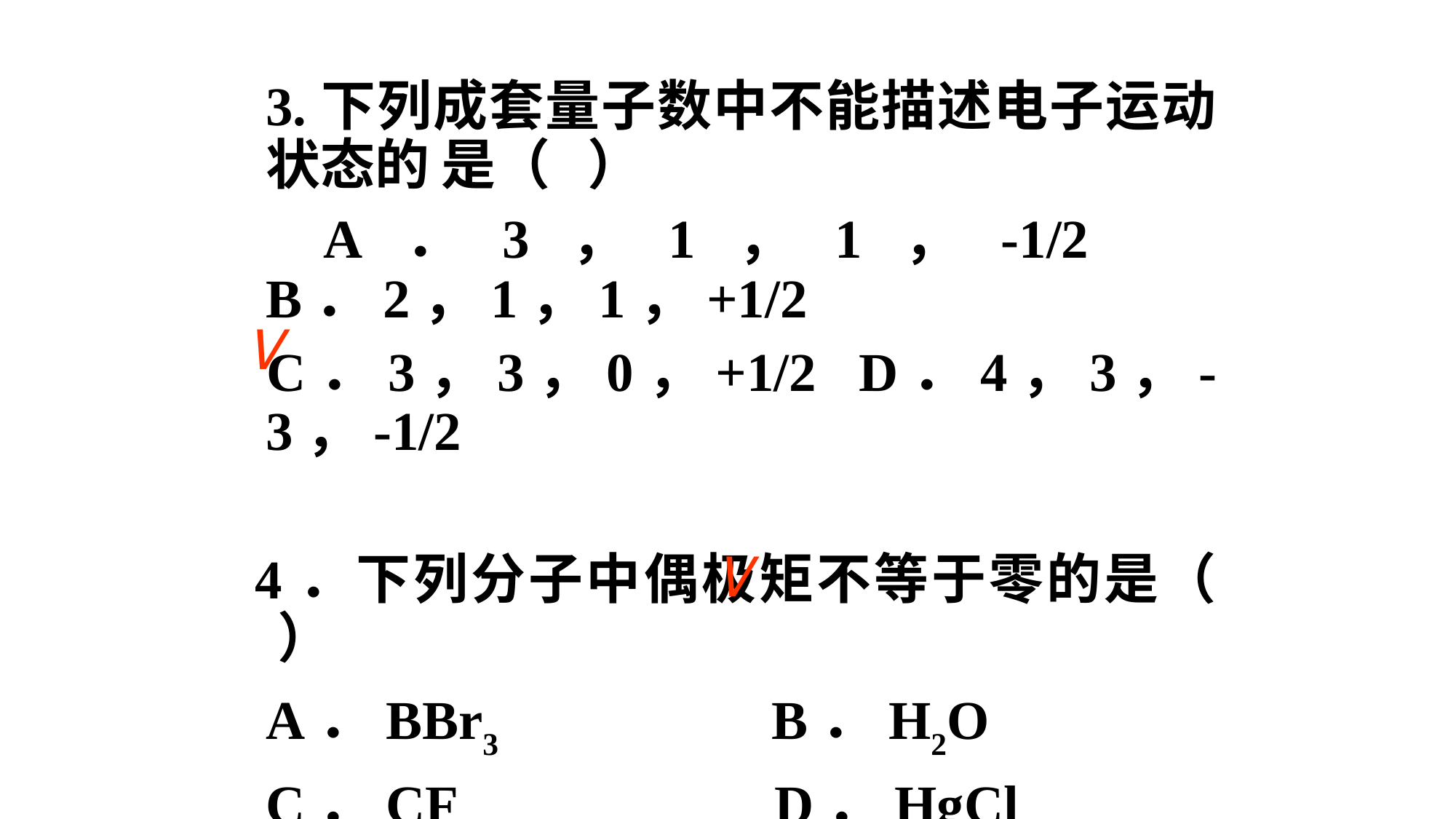

3.下列成套量子数中不能描述电子运动状态的 是（   ）
  A．3，1，1，-1/2    B．2，1，1，+1/2
  C．3，3，0，+1/2   D．4，3，-3，-1/2

 4．下列分子中偶极矩不等于零的是（  ）
  A．BBr3                    B．H2O
  C．CF4                      D．HgCl2
V
V